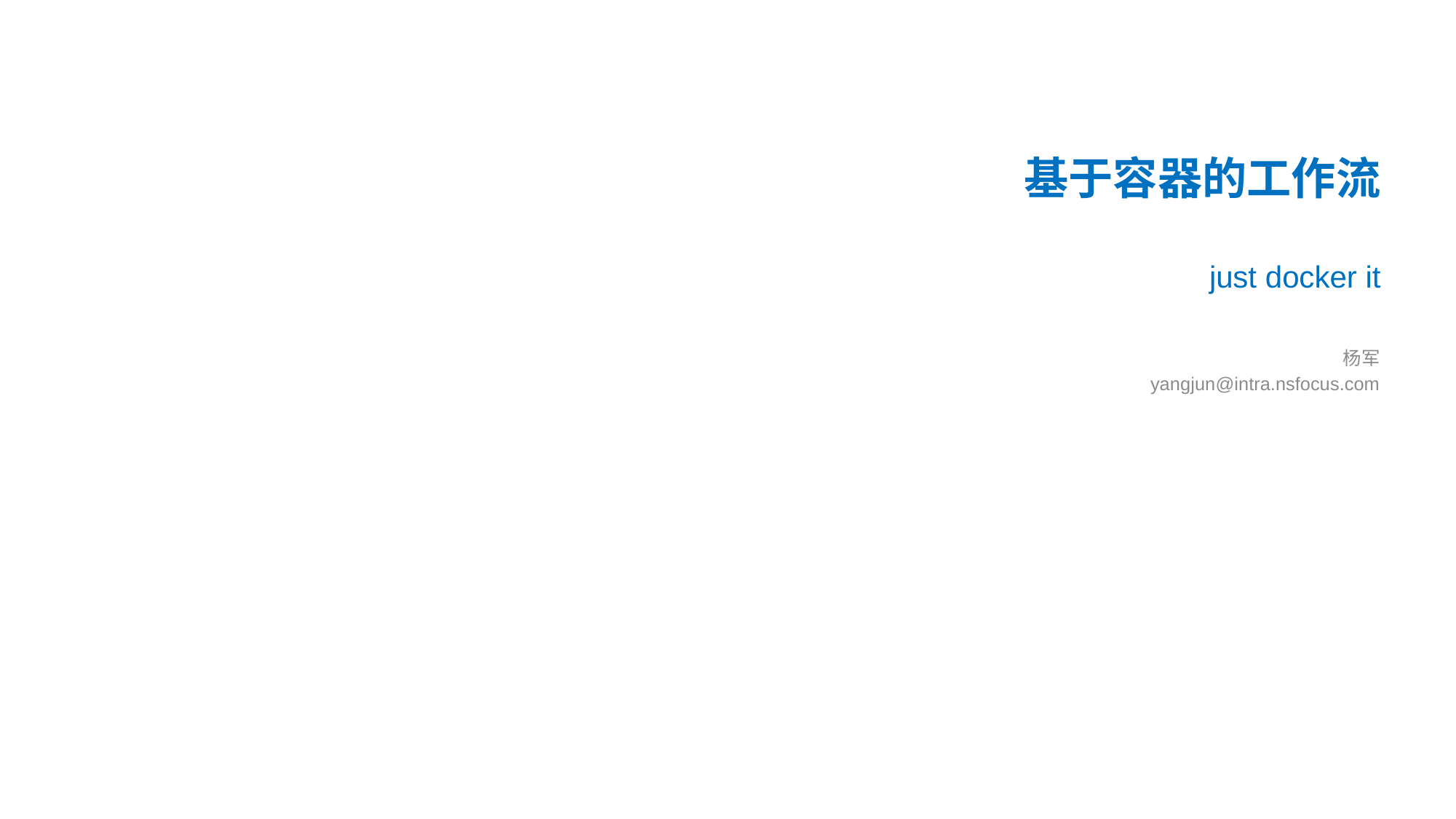

# 基于容器的工作流 just docker it

杨军
yangjun@intra.nsfocus.com